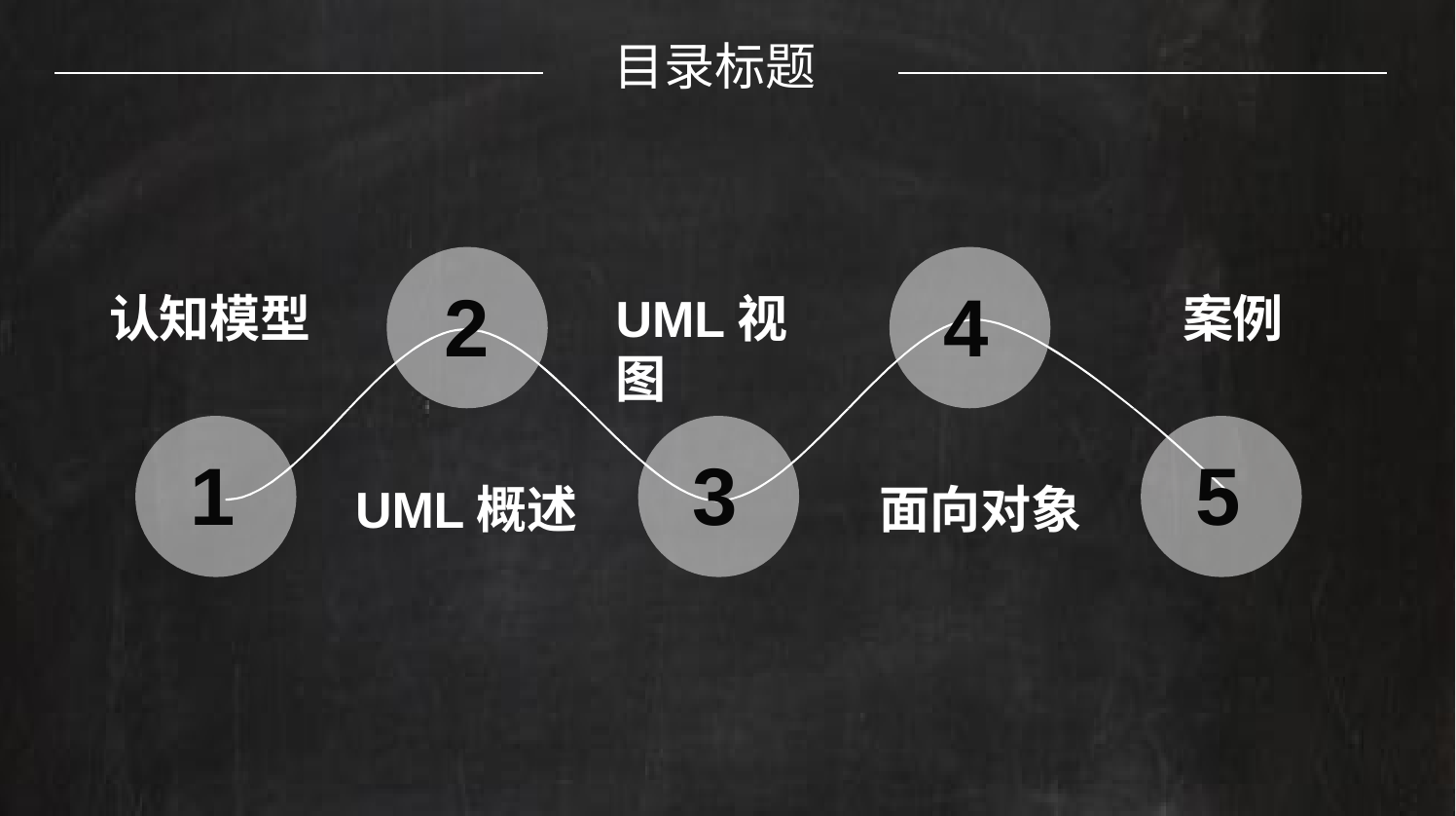

# 目录标题

2
UML概述
4
面向对象
认知模型
UML视图
案例

1
3
5